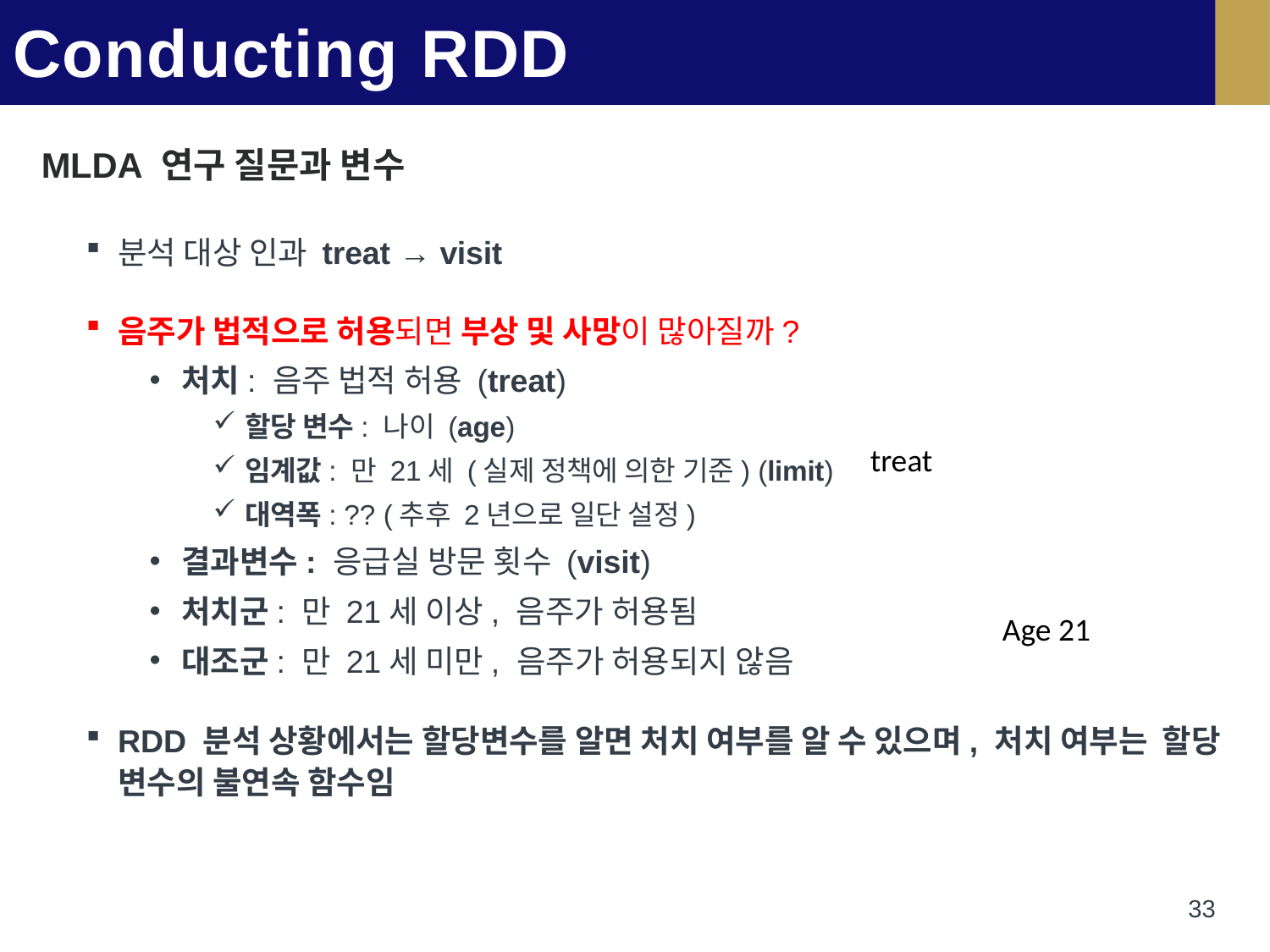

# Conducting RDD Analysis
MLDA 연구 질문과 변수

분석 대상 인과 treat → visit

음주가 법적으로 허용되면 부상 및 사망이 많아질까?
처치: 음주 법적 허용 (treat)
할당 변수: 나이 (age)
임계값: 만 21세 (실제 정책에 의한 기준) (limit)
대역폭: ?? (추후 2년으로 일단 설정)
결과변수: 응급실 방문 횟수 (visit)
처치군: 만 21세 이상, 음주가 허용됨
대조군: 만 21세 미만, 음주가 허용되지 않음

RDD 분석 상황에서는 할당변수를 알면 처치 여부를 알 수 있으며, 처치 여부는  할당 변수의 불연속 함수임
treat
Age 21
33